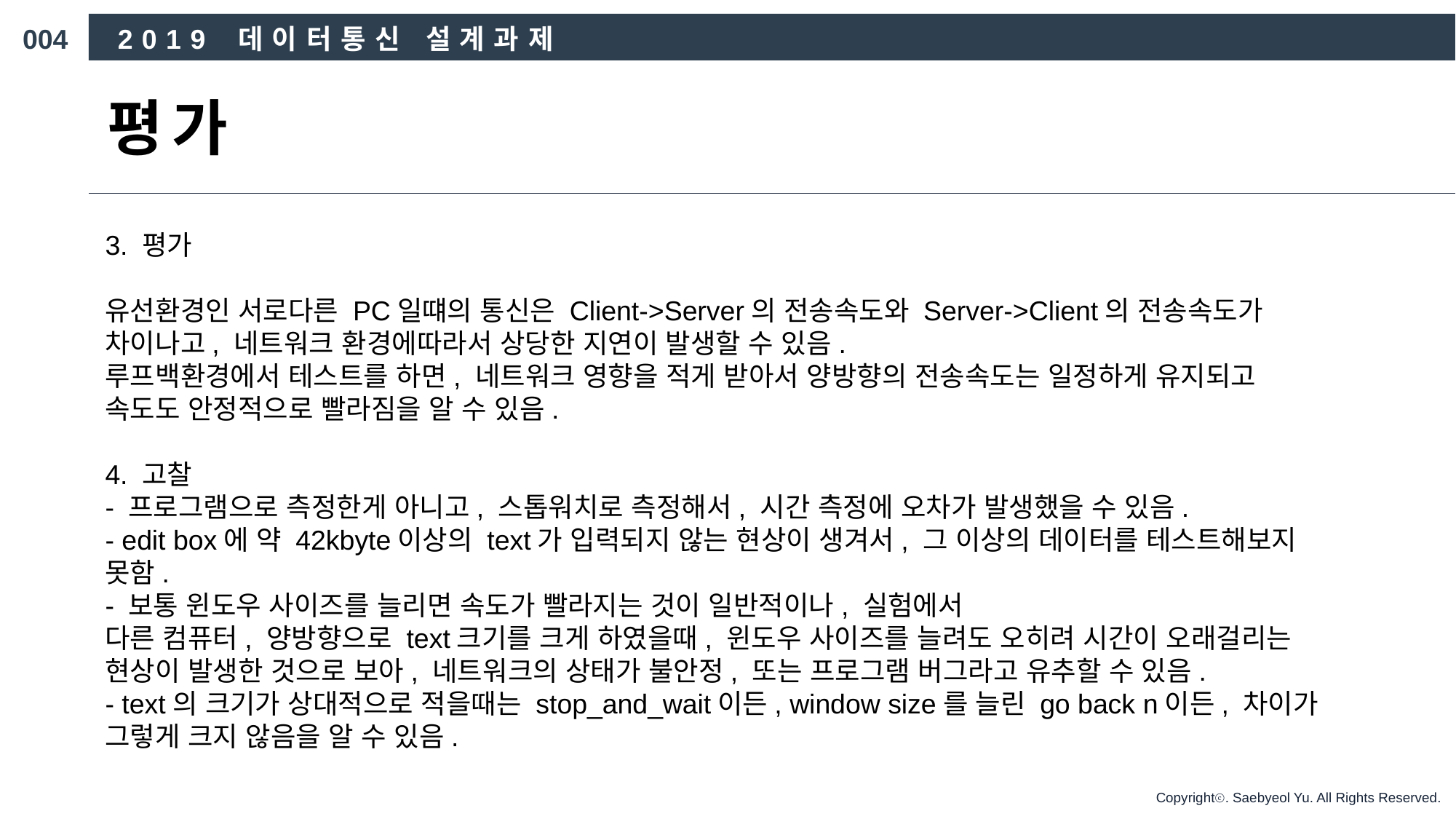

004
2019 데이터통신 설계과제
평가
3. 평가

유선환경인 서로다른 PC일떄의 통신은 Client->Server의 전송속도와 Server->Client의 전송속도가 차이나고, 네트워크 환경에따라서 상당한 지연이 발생할 수 있음.
루프백환경에서 테스트를 하면, 네트워크 영향을 적게 받아서 양방향의 전송속도는 일정하게 유지되고 속도도 안정적으로 빨라짐을 알 수 있음.

4. 고찰
- 프로그램으로 측정한게 아니고, 스톱워치로 측정해서, 시간 측정에 오차가 발생했을 수 있음.
- edit box에 약 42kbyte이상의 text가 입력되지 않는 현상이 생겨서, 그 이상의 데이터를 테스트해보지 못함.
- 보통 윈도우 사이즈를 늘리면 속도가 빨라지는 것이 일반적이나, 실험에서
다른 컴퓨터, 양방향으로 text크기를 크게 하였을때, 윈도우 사이즈를 늘려도 오히려 시간이 오래걸리는 현상이 발생한 것으로 보아, 네트워크의 상태가 불안정, 또는 프로그램 버그라고 유추할 수 있음.
- text의 크기가 상대적으로 적을때는 stop_and_wait이든, window size를 늘린 go back n이든, 차이가 그렇게 크지 않음을 알 수 있음.